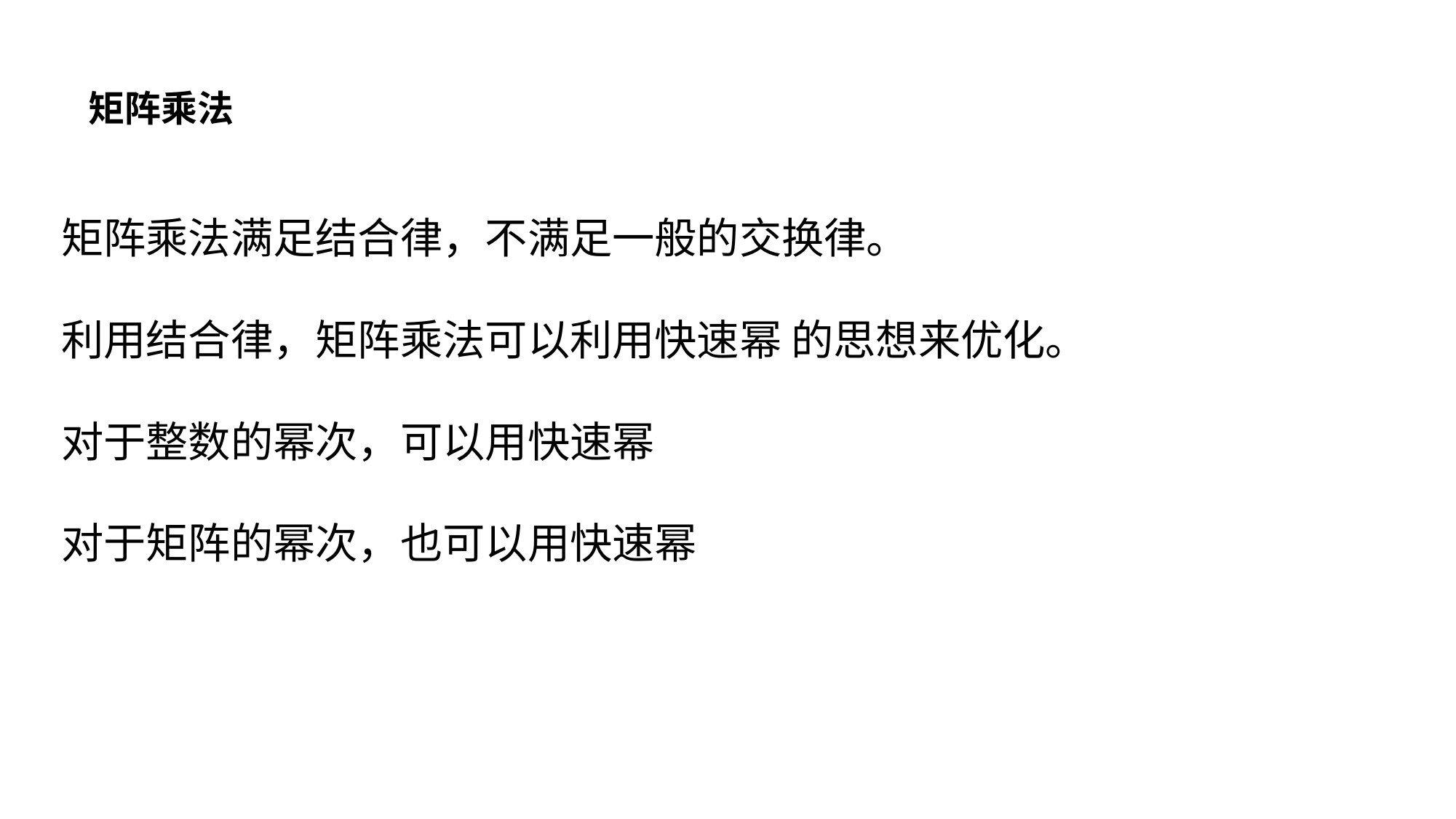

# 矩阵乘法
矩阵乘法满足结合律，不满足一般的交换律。

利用结合律，矩阵乘法可以利用快速幂 的思想来优化。

对于整数的幂次，可以用快速幂

对于矩阵的幂次，也可以用快速幂